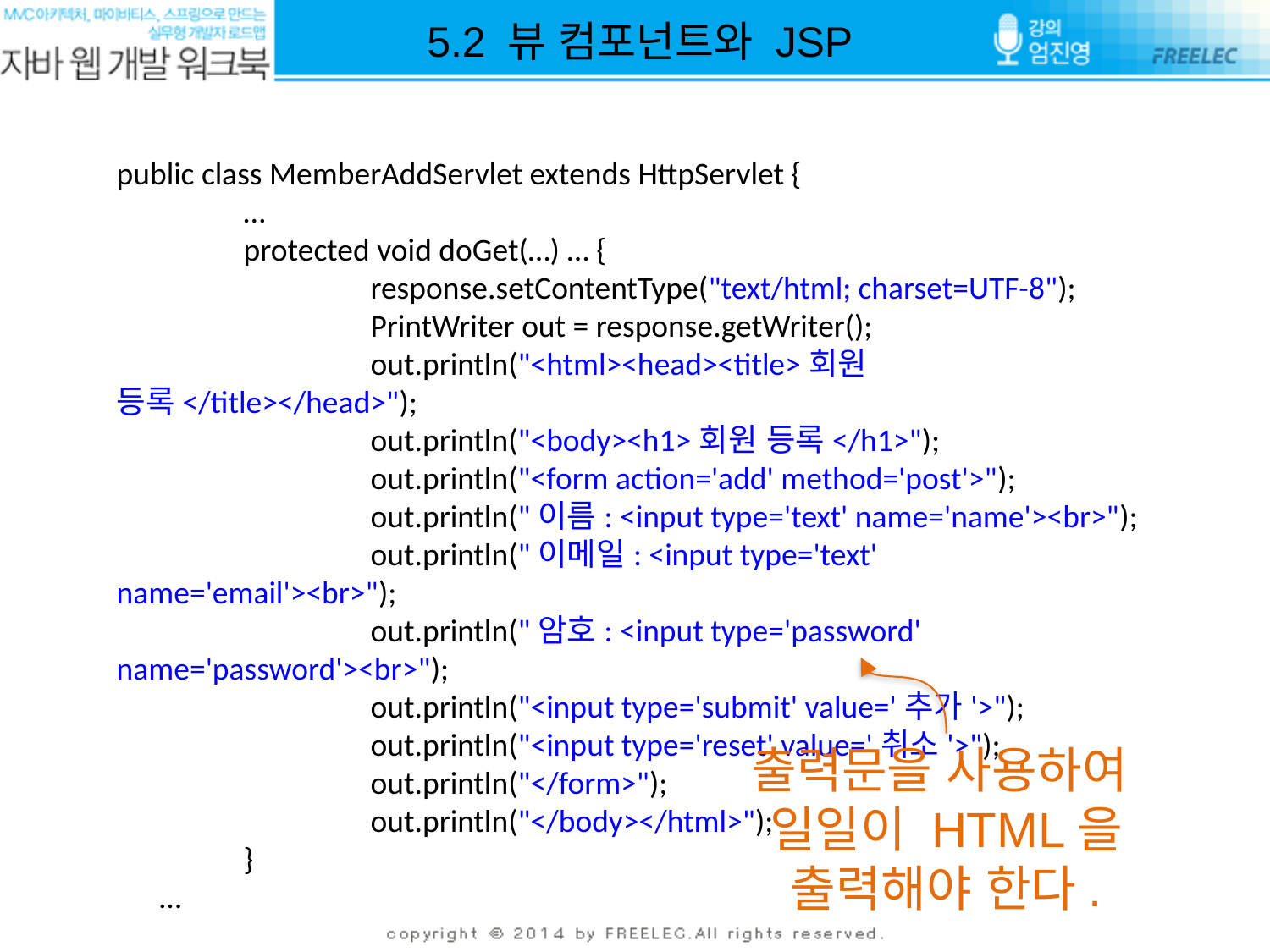

5.2 뷰 컴포넌트와 JSP
public class MemberAddServlet extends HttpServlet {
	…
	protected void doGet(…) … {
		response.setContentType("text/html; charset=UTF-8");
		PrintWriter out = response.getWriter();
		out.println("<html><head><title>회원 등록</title></head>");
		out.println("<body><h1>회원 등록</h1>");
		out.println("<form action='add' method='post'>");
		out.println("이름: <input type='text' name='name'><br>");
		out.println("이메일: <input type='text' name='email'><br>");
		out.println("암호: <input type='password' name='password'><br>");
		out.println("<input type='submit' value='추가'>");
		out.println("<input type='reset' value='취소'>");
		out.println("</form>");
		out.println("</body></html>");
	}
      …
출력문을 사용하여
일일이 HTML을 출력해야 한다.